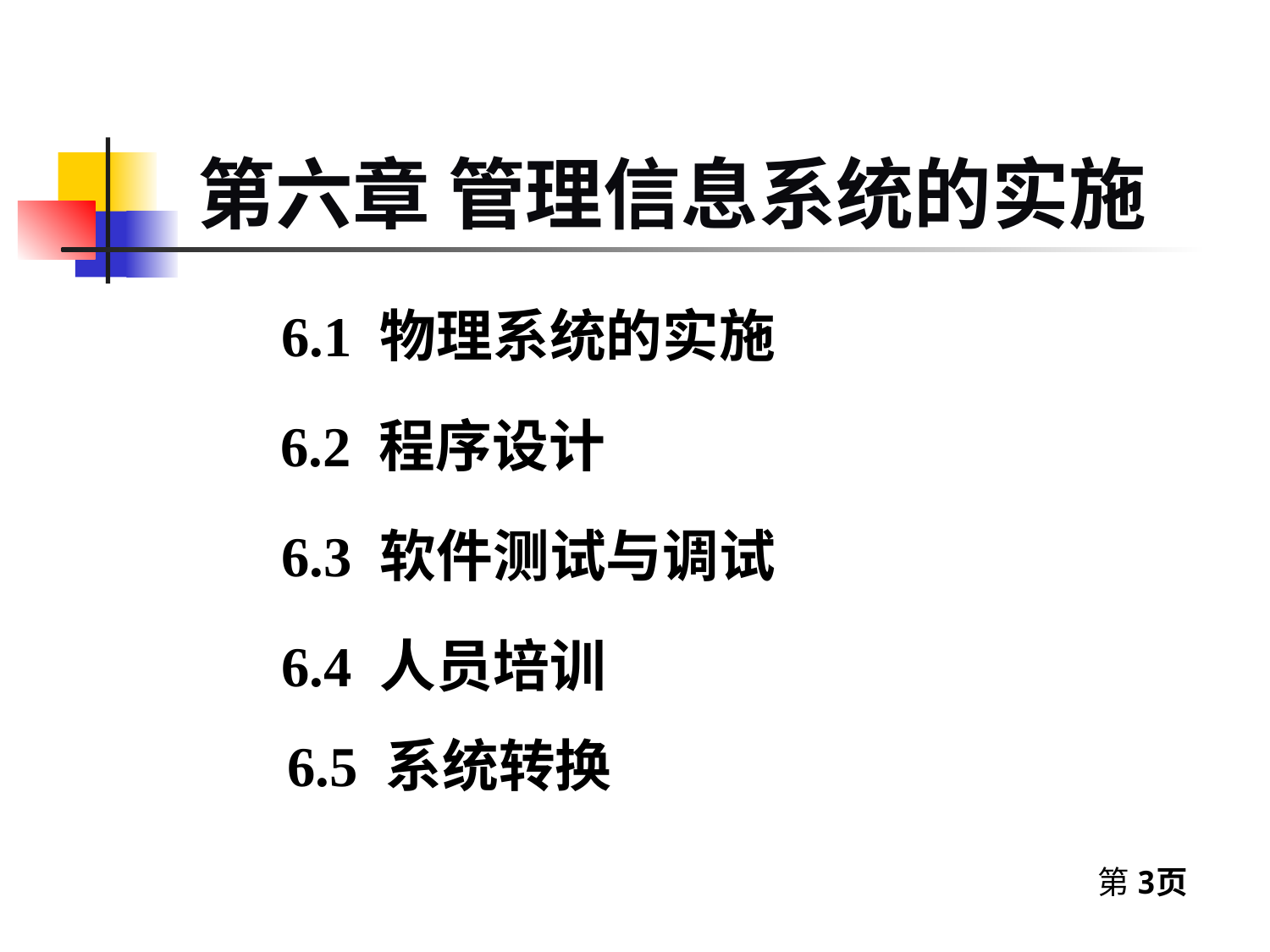

# 第六章 管理信息系统的实施
 6.1 物理系统的实施
 6.2 程序设计
 6.3 软件测试与调试
 6.4 人员培训
6.5 系统转换